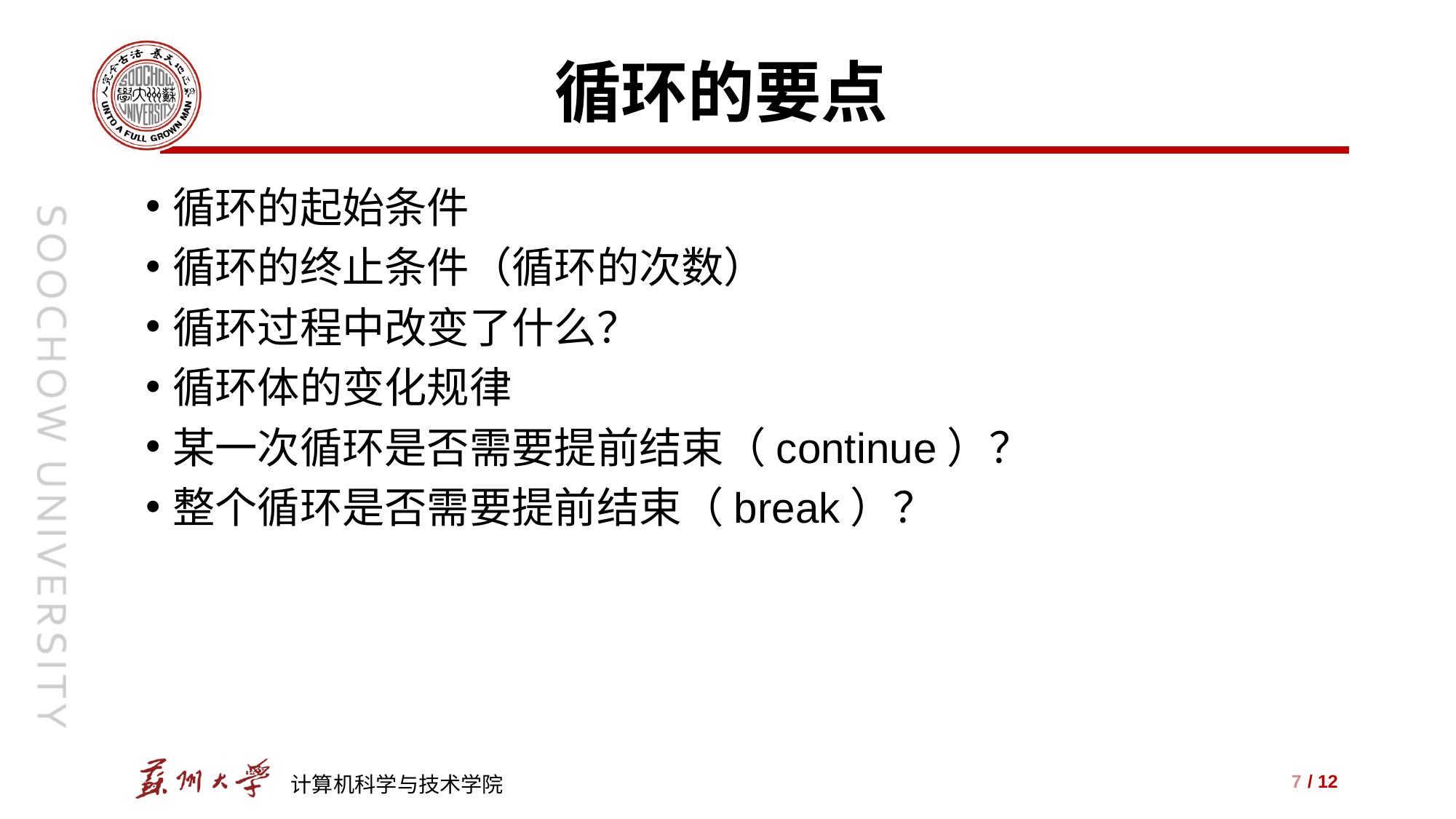

# 循环的要点
循环的起始条件
循环的终止条件（循环的次数）
循环过程中改变了什么？
循环体的变化规律
某一次循环是否需要提前结束（continue）？
整个循环是否需要提前结束（break）？
7